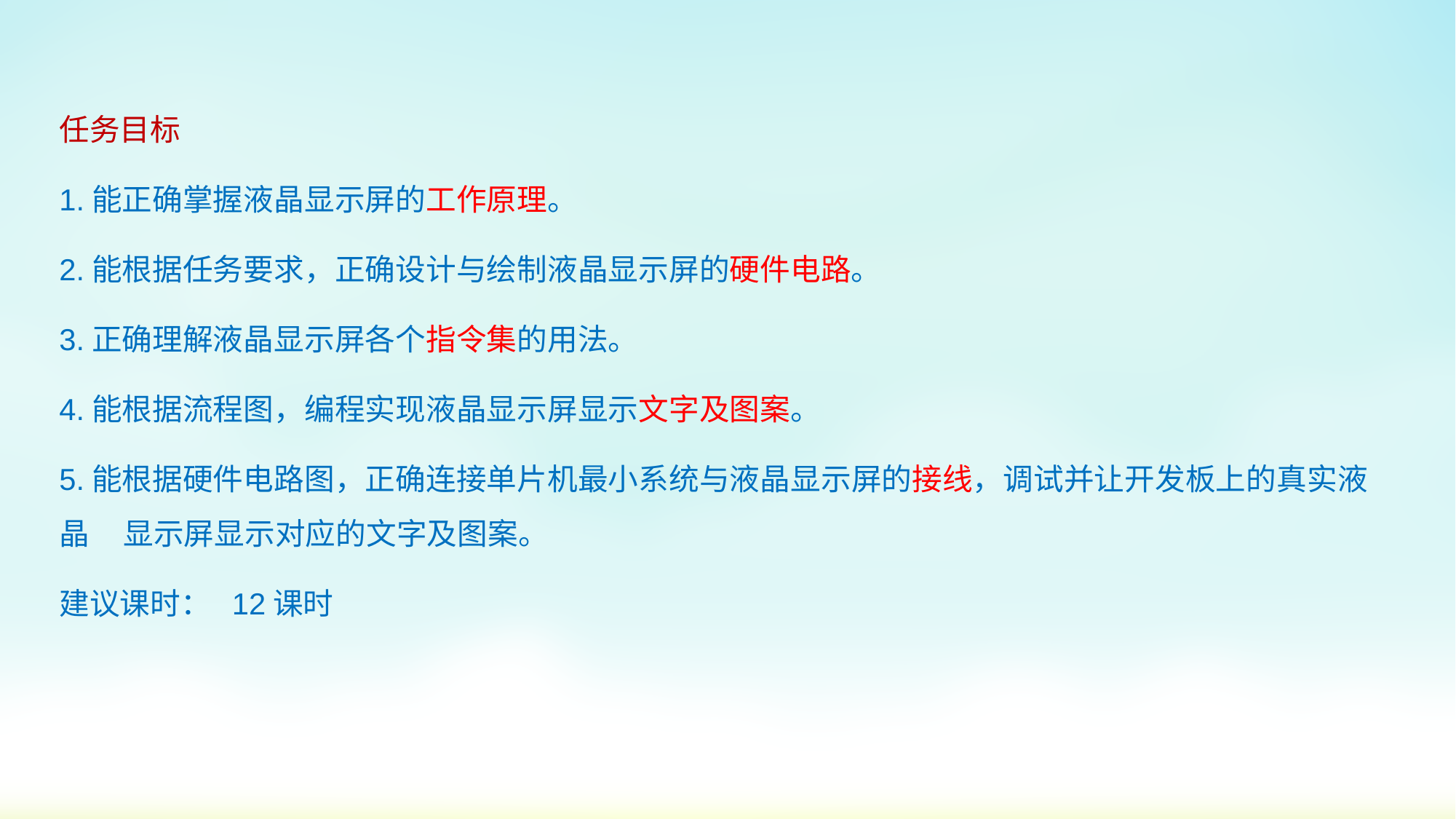

任务目标
1.能正确掌握液晶显示屏的工作原理。
2.能根据任务要求，正确设计与绘制液晶显示屏的硬件电路。
3.正确理解液晶显示屏各个指令集的用法。
4.能根据流程图，编程实现液晶显示屏显示文字及图案。
5.能根据硬件电路图，正确连接单片机最小系统与液晶显示屏的接线，调试并让开发板上的真实液晶     显示屏显示对应的文字及图案。
建议课时：  12课时